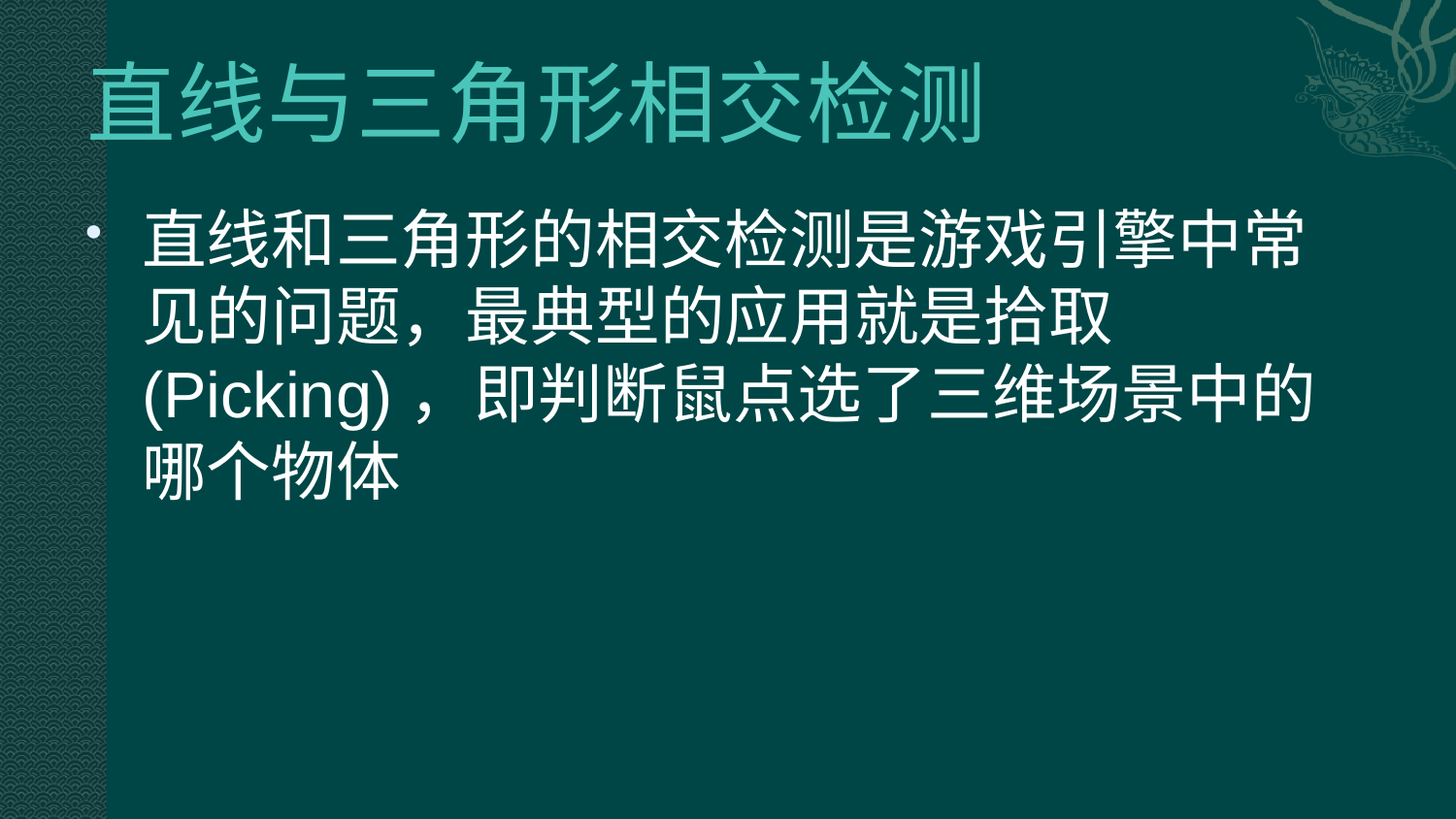

# 直线与三角形相交检测
直线和三角形的相交检测是游戏引擎中常见的问题，最典型的应用就是拾取(Picking)，即判断鼠点选了三维场景中的哪个物体